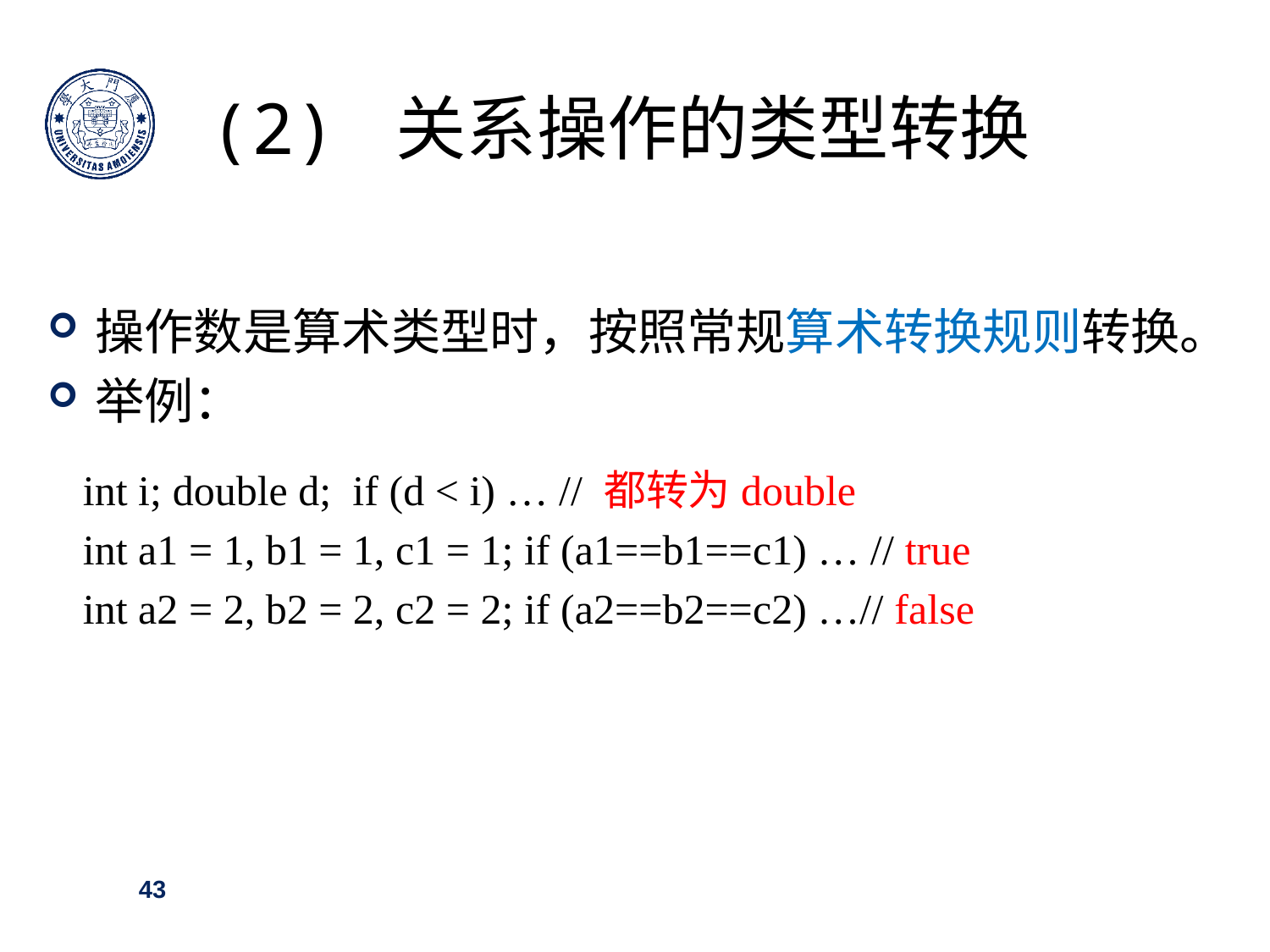

(2) 关系操作的类型转换
操作数是算术类型时，按照常规算术转换规则转换。
举例：

int i; double d;  if (d < i) … // 都转为double
int a1 = 1, b1 = 1, c1 = 1; if (a1==b1==c1) … // true
int a2 = 2, b2 = 2, c2 = 2; if (a2==b2==c2) …// false
43